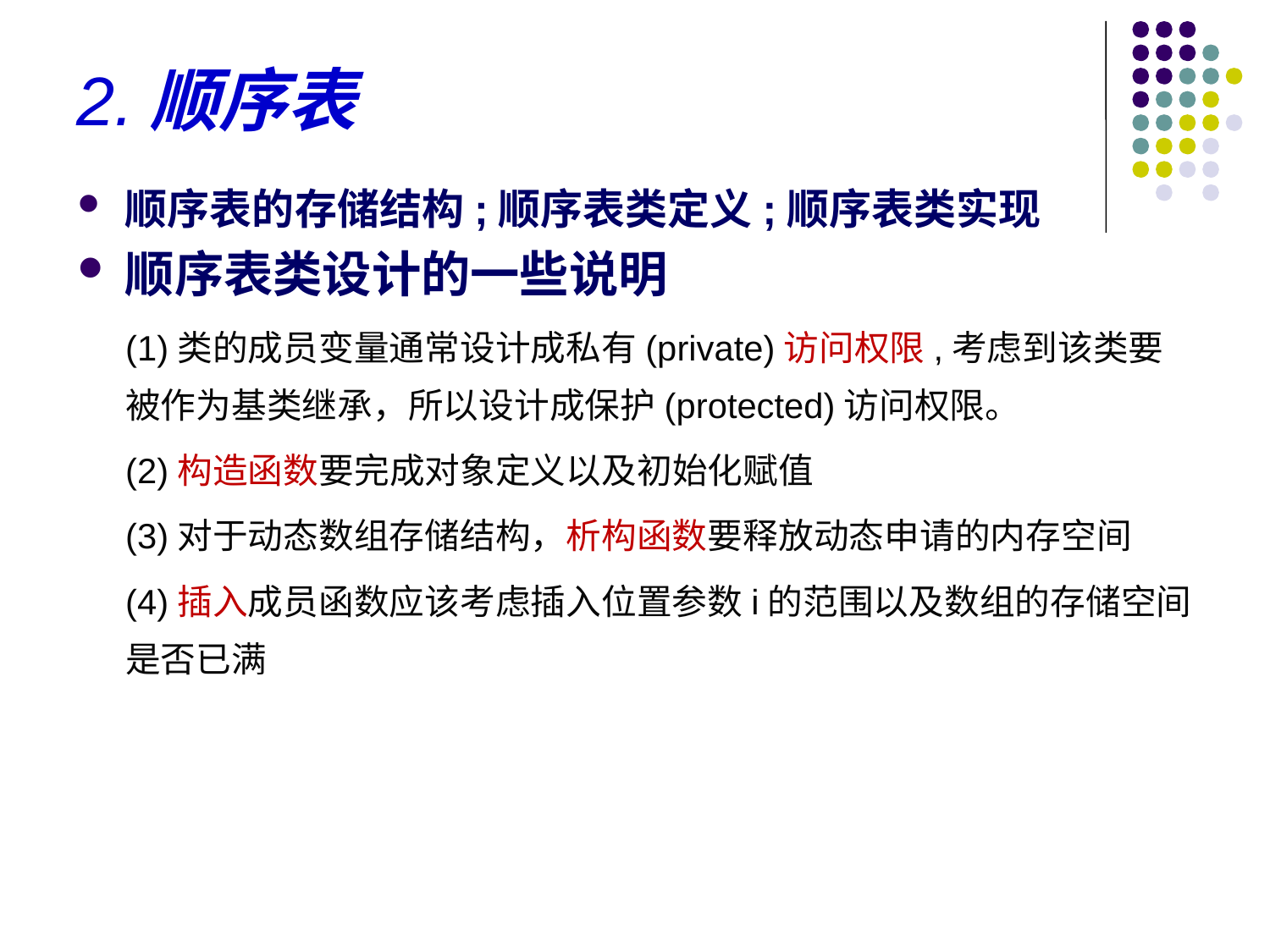

# 2.顺序表
顺序表的存储结构;顺序表类定义;顺序表类实现
顺序表类设计的一些说明
(1)类的成员变量通常设计成私有(private)访问权限,考虑到该类要被作为基类继承，所以设计成保护(protected)访问权限。
(2)构造函数要完成对象定义以及初始化赋值
(3)对于动态数组存储结构，析构函数要释放动态申请的内存空间
(4)插入成员函数应该考虑插入位置参数i的范围以及数组的存储空间是否已满